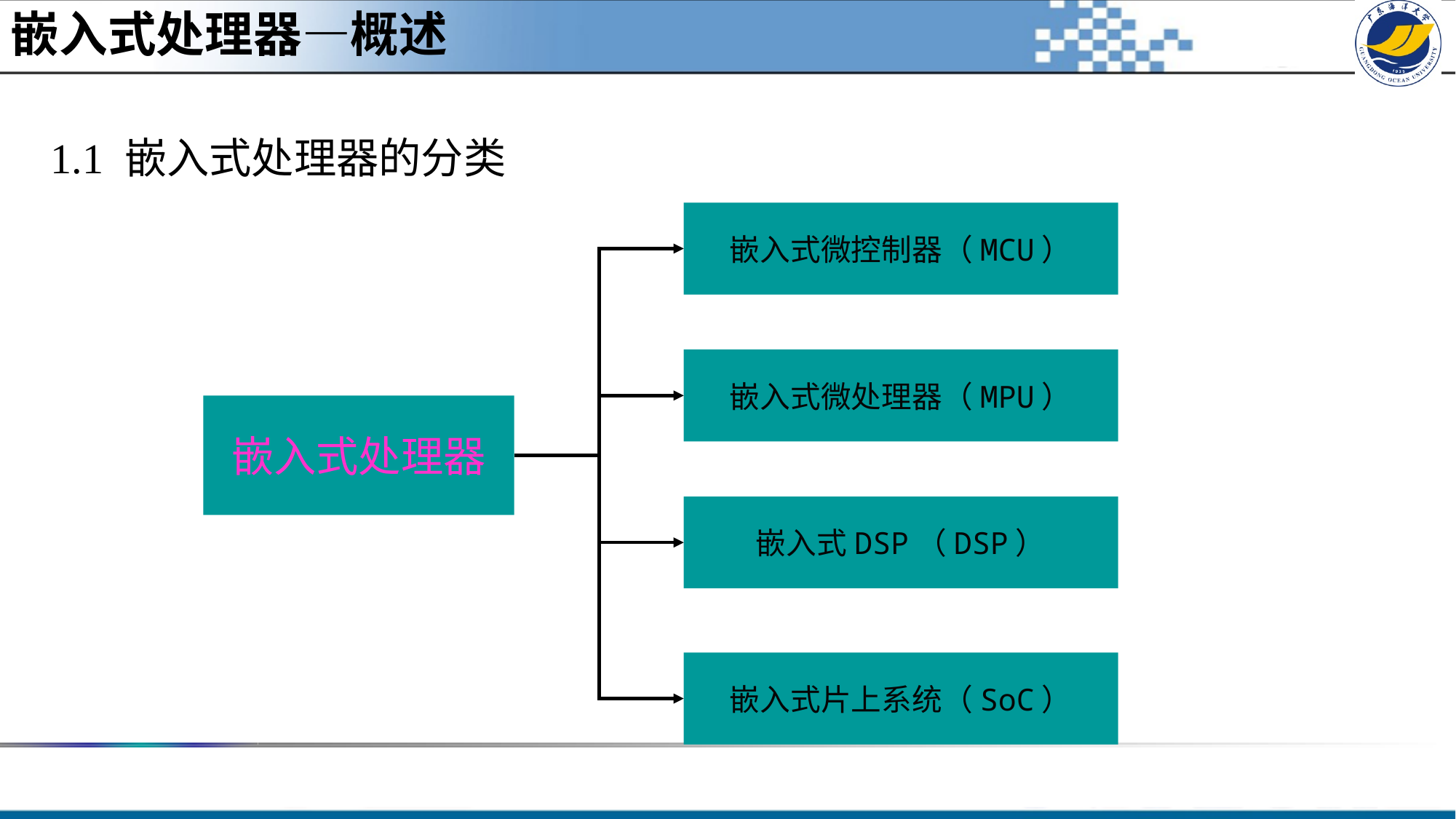

嵌入式处理器—概述
1.1 嵌入式处理器的分类
嵌入式微控制器（MCU）
嵌入式微处理器（MPU）
嵌入式处理器
嵌入式DSP（DSP）
嵌入式片上系统（SoC）
14